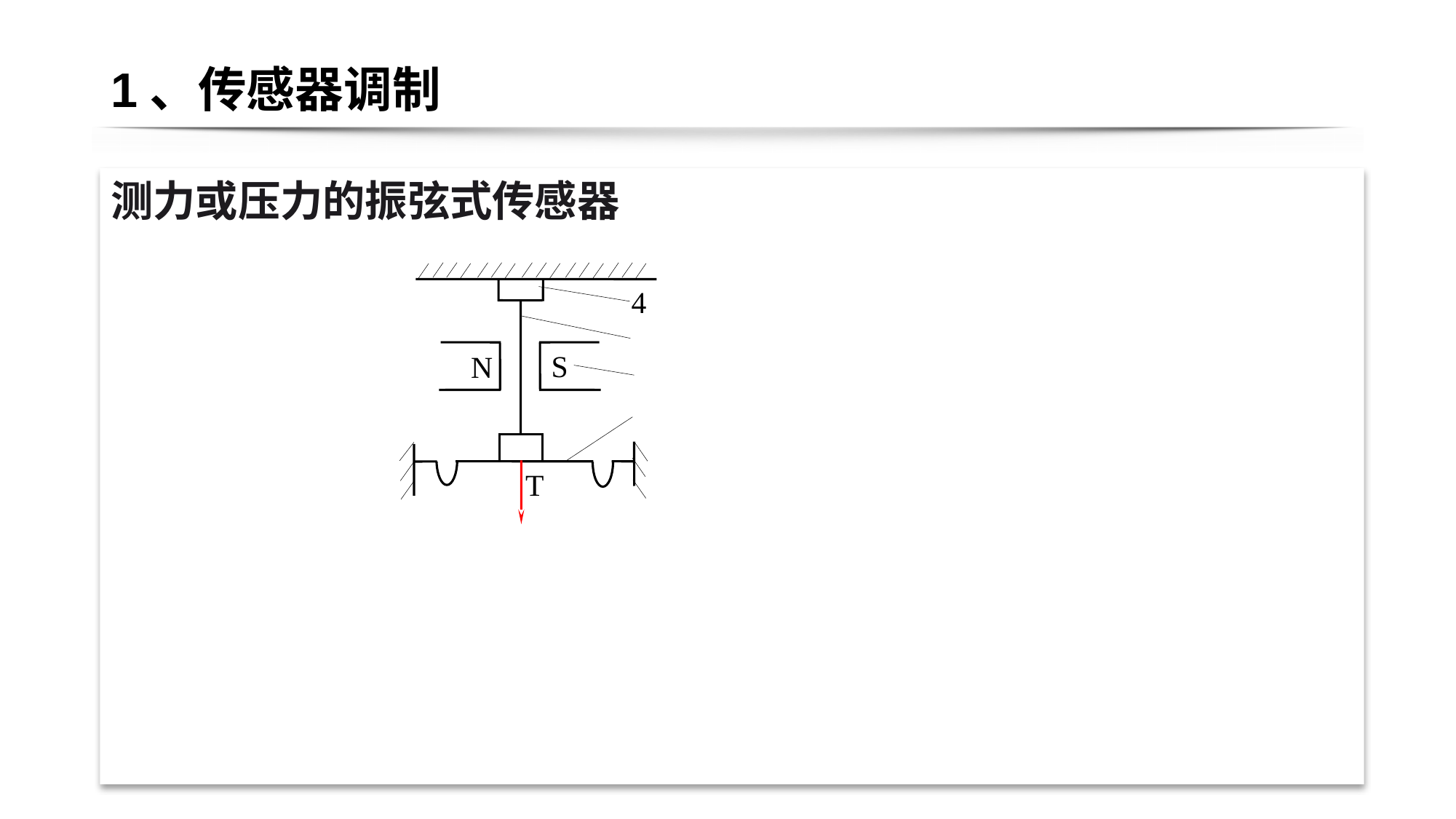

# 1、传感器调制
测力或压力的振弦式传感器

4

S

N

T